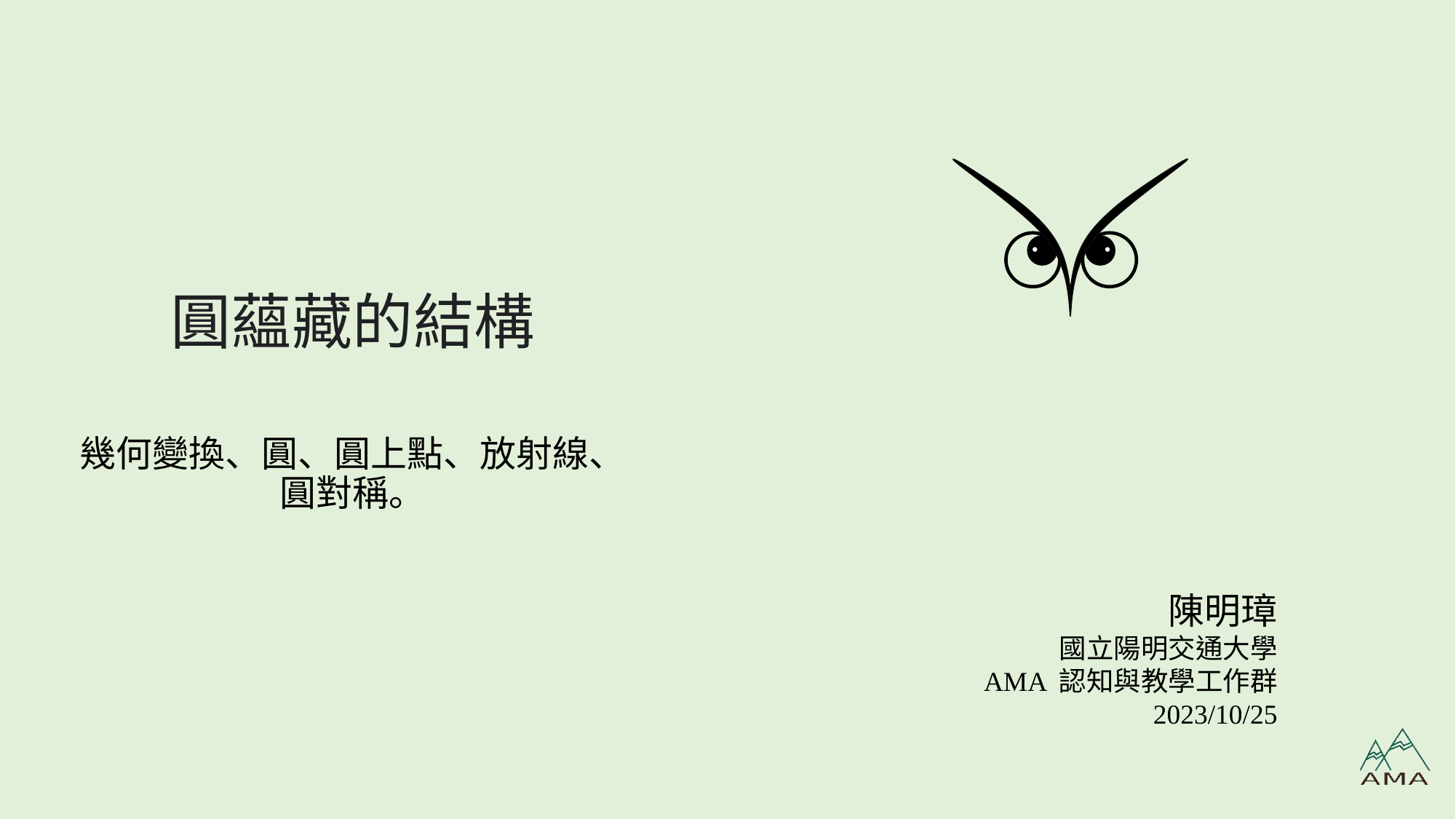

# 圓蘊藏的結構

幾何變換、圓、圓上點、放射線、圓對稱。

陳明璋
國立陽明交通大學
AMA 認知與教學工作群
2023/10/25